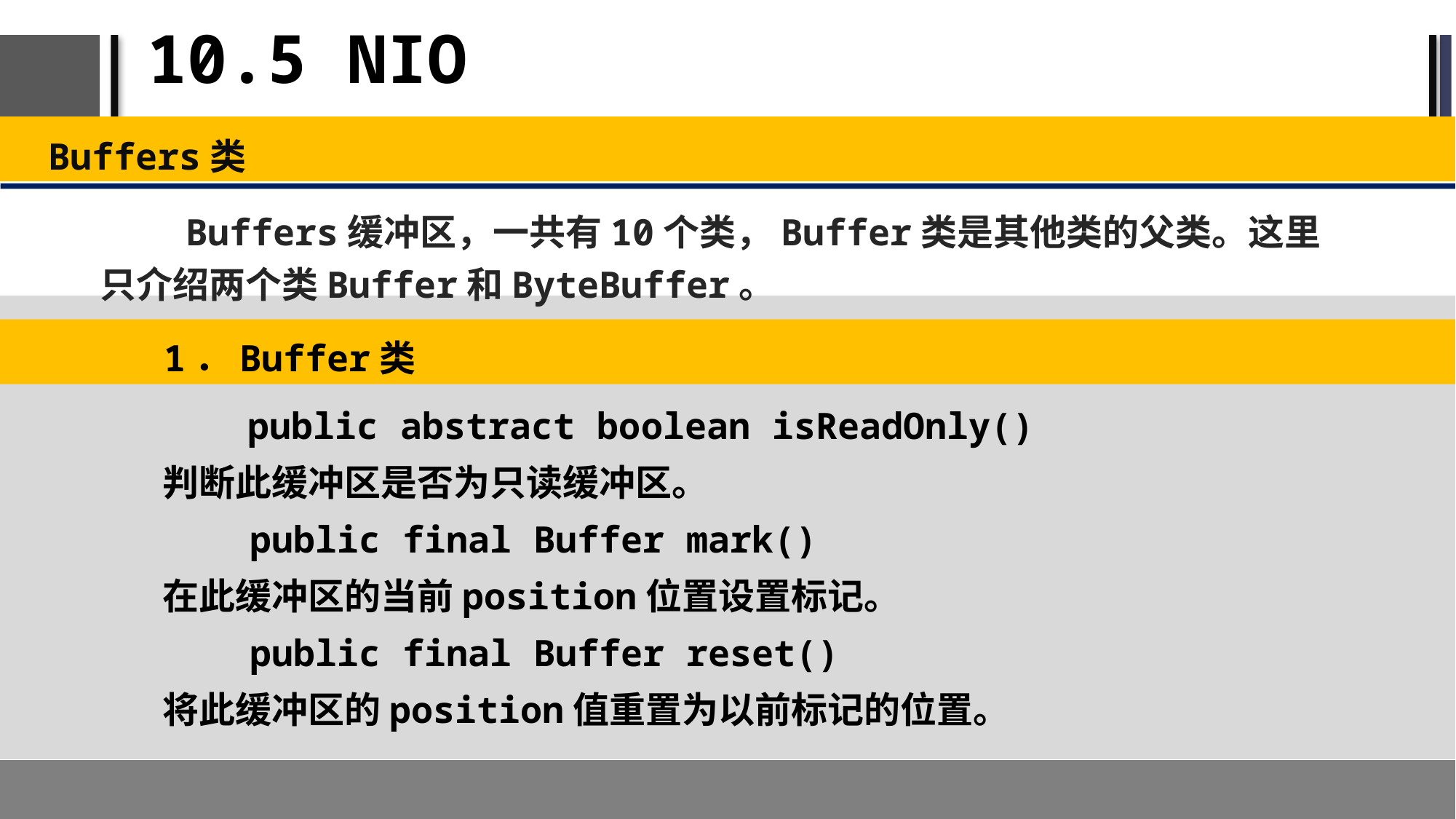

# 10.5 NIO

Buffers类

Buffers缓冲区，一共有10个类，Buffer类是其他类的父类。这里只介绍两个类Buffer和ByteBuffer。

1．Buffer类

  public abstract boolean isReadOnly()
判断此缓冲区是否为只读缓冲区。
    public final Buffer mark()
在此缓冲区的当前position位置设置标记。
    public final Buffer reset()
将此缓冲区的position值重置为以前标记的位置。